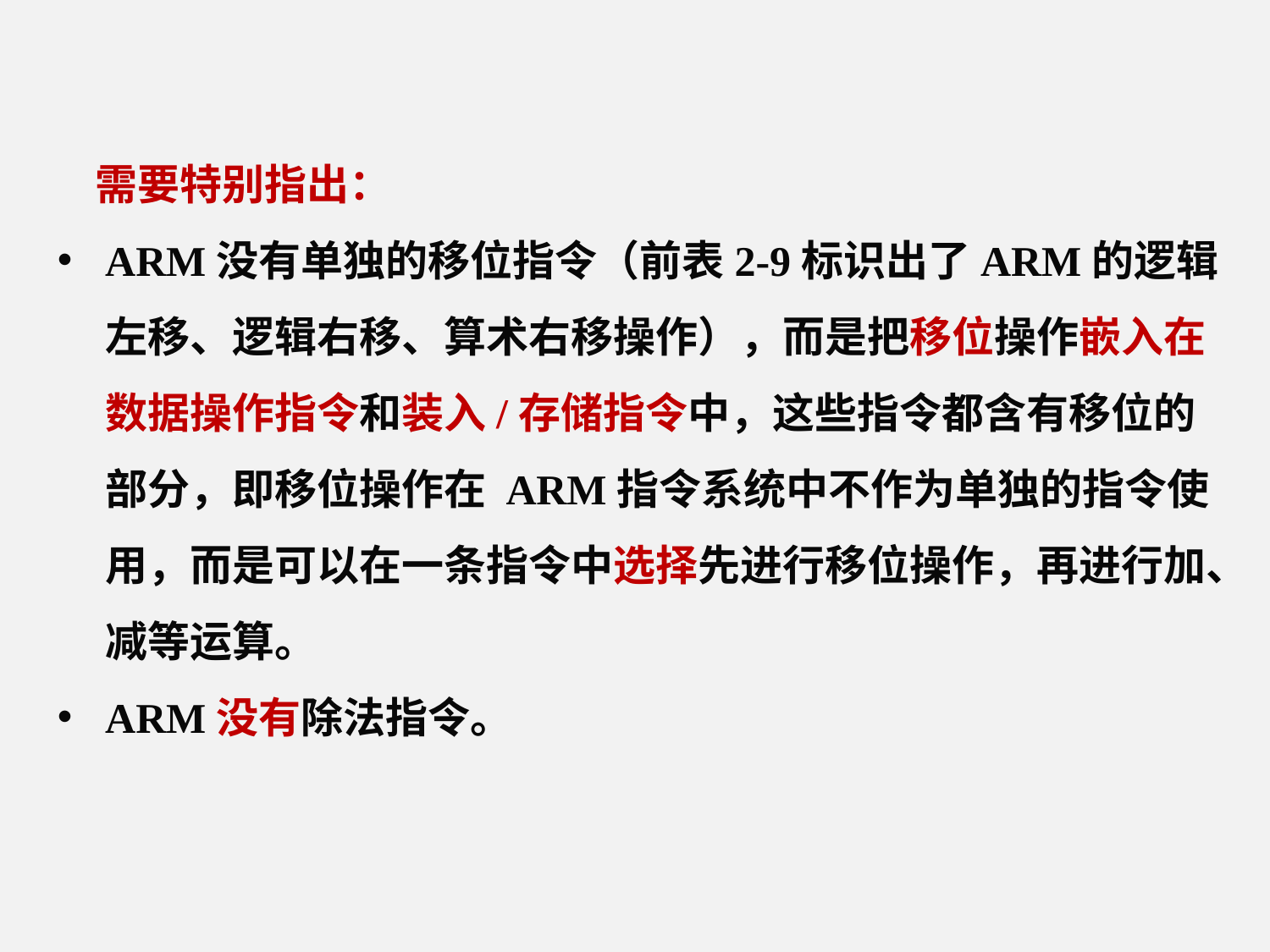

需要特别指出：
ARM没有单独的移位指令（前表2-9标识出了ARM的逻辑左移、逻辑右移、算术右移操作），而是把移位操作嵌入在数据操作指令和装入/存储指令中，这些指令都含有移位的部分，即移位操作在 ARM指令系统中不作为单独的指令使用，而是可以在一条指令中选择先进行移位操作，再进行加、减等运算。
ARM没有除法指令。